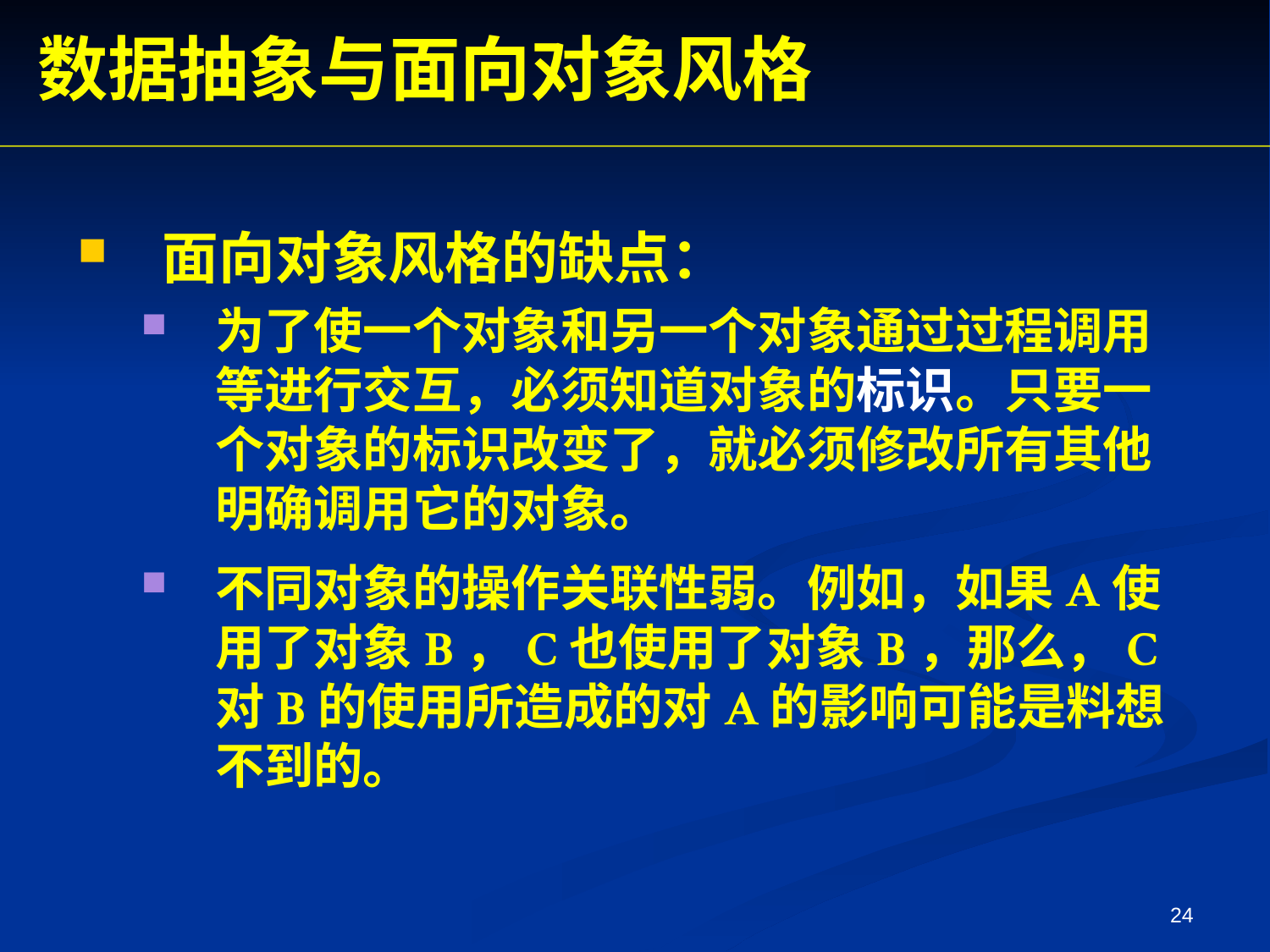

数据抽象与面向对象风格

面向对象风格的缺点：
为了使一个对象和另一个对象通过过程调用等进行交互，必须知道对象的标识。只要一个对象的标识改变了，就必须修改所有其他明确调用它的对象。
不同对象的操作关联性弱。例如，如果A使用了对象B，C也使用了对象B，那么，C对B的使用所造成的对A的影响可能是料想不到的。
24